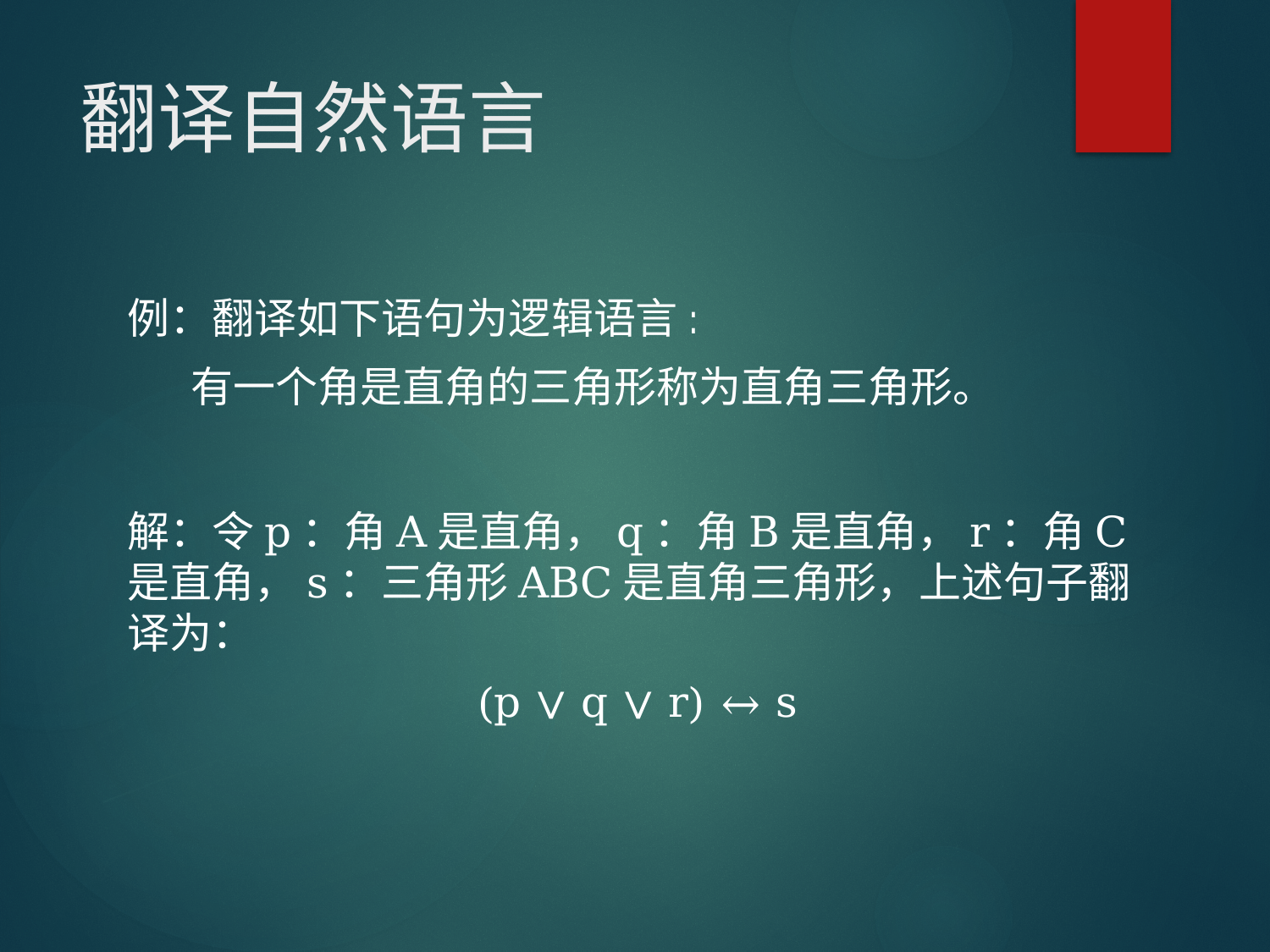

# 翻译自然语言
例：翻译如下语句为逻辑语言:
有一个角是直角的三角形称为直角三角形。

解：令p：角A是直角，q：角B是直角，r：角C是直角，s：三角形ABC是直角三角形，上述句子翻译为：
(p ∨ q ∨ r) ↔ s